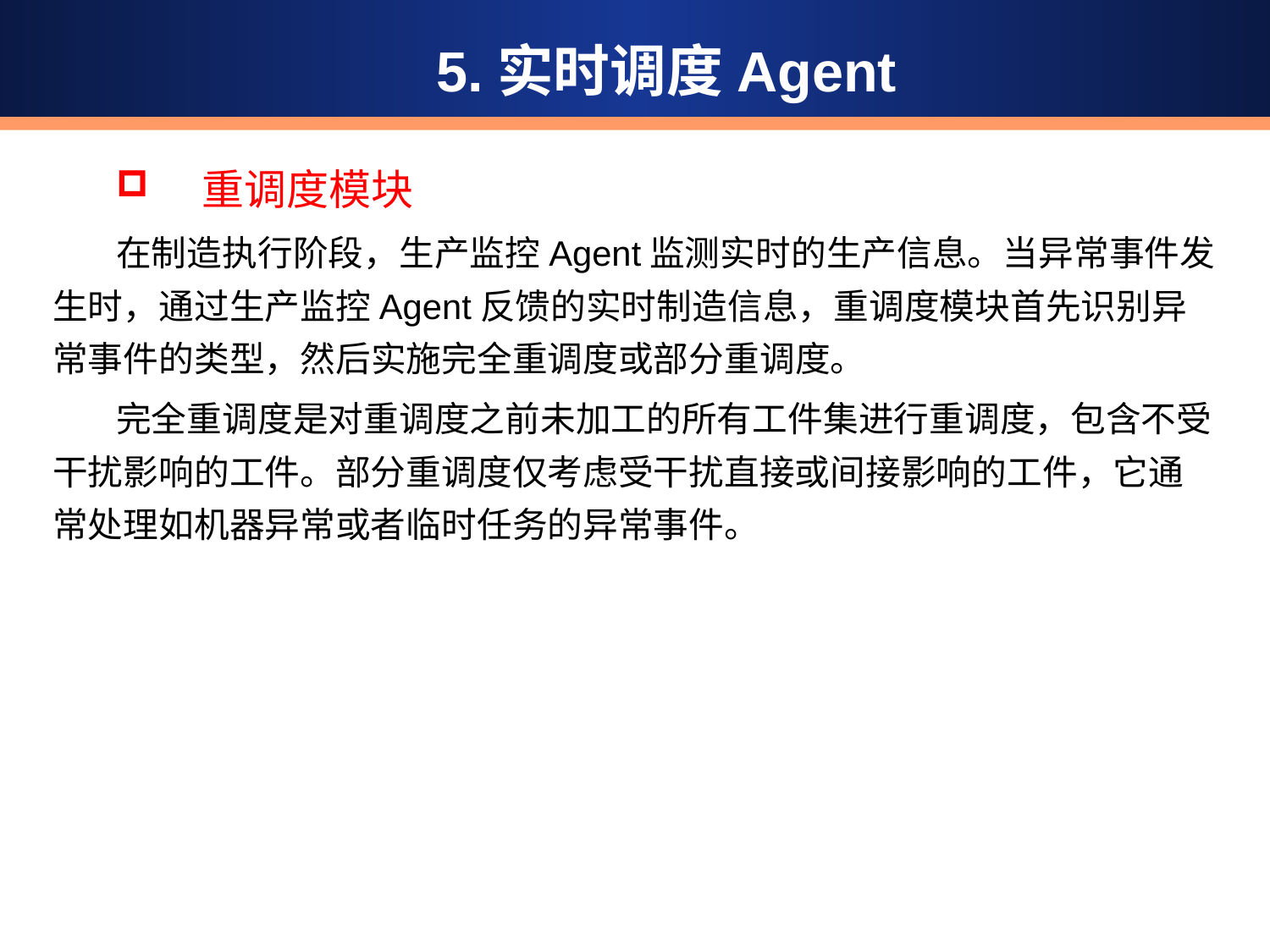

5.实时调度Agent
重调度模块
在制造执行阶段，生产监控Agent监测实时的生产信息。当异常事件发生时，通过生产监控Agent反馈的实时制造信息，重调度模块首先识别异常事件的类型，然后实施完全重调度或部分重调度。
完全重调度是对重调度之前未加工的所有工件集进行重调度，包含不受干扰影响的工件。部分重调度仅考虑受干扰直接或间接影响的工件，它通常处理如机器异常或者临时任务的异常事件。